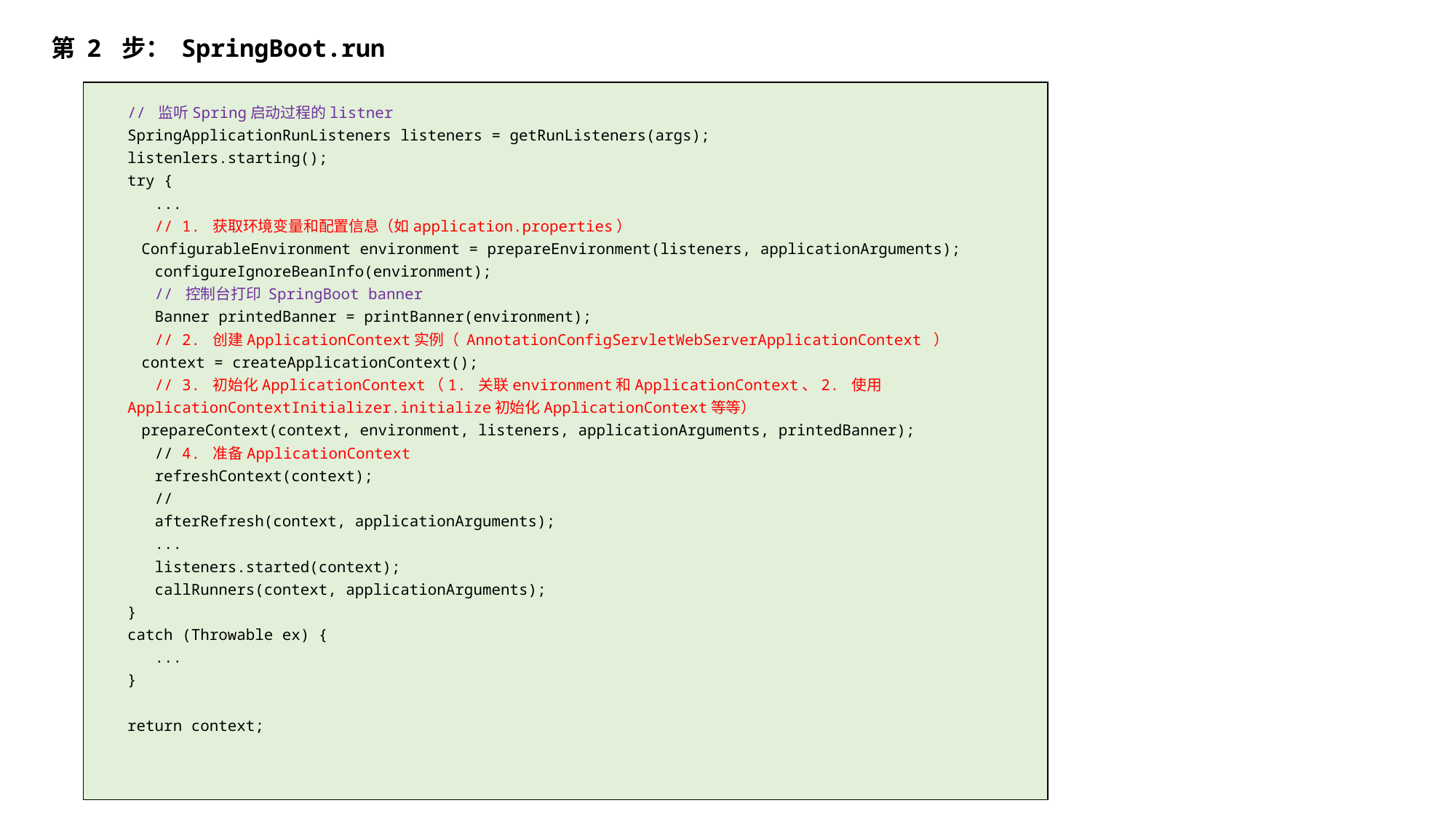

第 2 步： SpringBoot.run

// 监听Spring启动过程的listner
SpringApplicationRunListeners listeners = getRunListeners(args);
listenlers.starting();
try {
   ...
   // 1. 获取环境变量和配置信息（如application.properties）
   ConfigurableEnvironment environment = prepareEnvironment(listeners, applicationArguments);
   configureIgnoreBeanInfo(environment);
   // 控制台打印 SpringBoot banner
   Banner printedBanner = printBanner(environment);
   // 2. 创建ApplicationContext实例（ AnnotationConfigServletWebServerApplicationContext ）
   context = createApplicationContext();
   // 3. 初始化ApplicationContext（1. 关联environment和ApplicationContext、2. 使用ApplicationContextInitializer.initialize初始化ApplicationContext等等）
   prepareContext(context, environment, listeners, applicationArguments, printedBanner);
   // 4. 准备ApplicationContext
   refreshContext(context);
   //
   afterRefresh(context, applicationArguments);
   ...
   listeners.started(context);
   callRunners(context, applicationArguments);
}
catch (Throwable ex) {
   ...
}
return context;